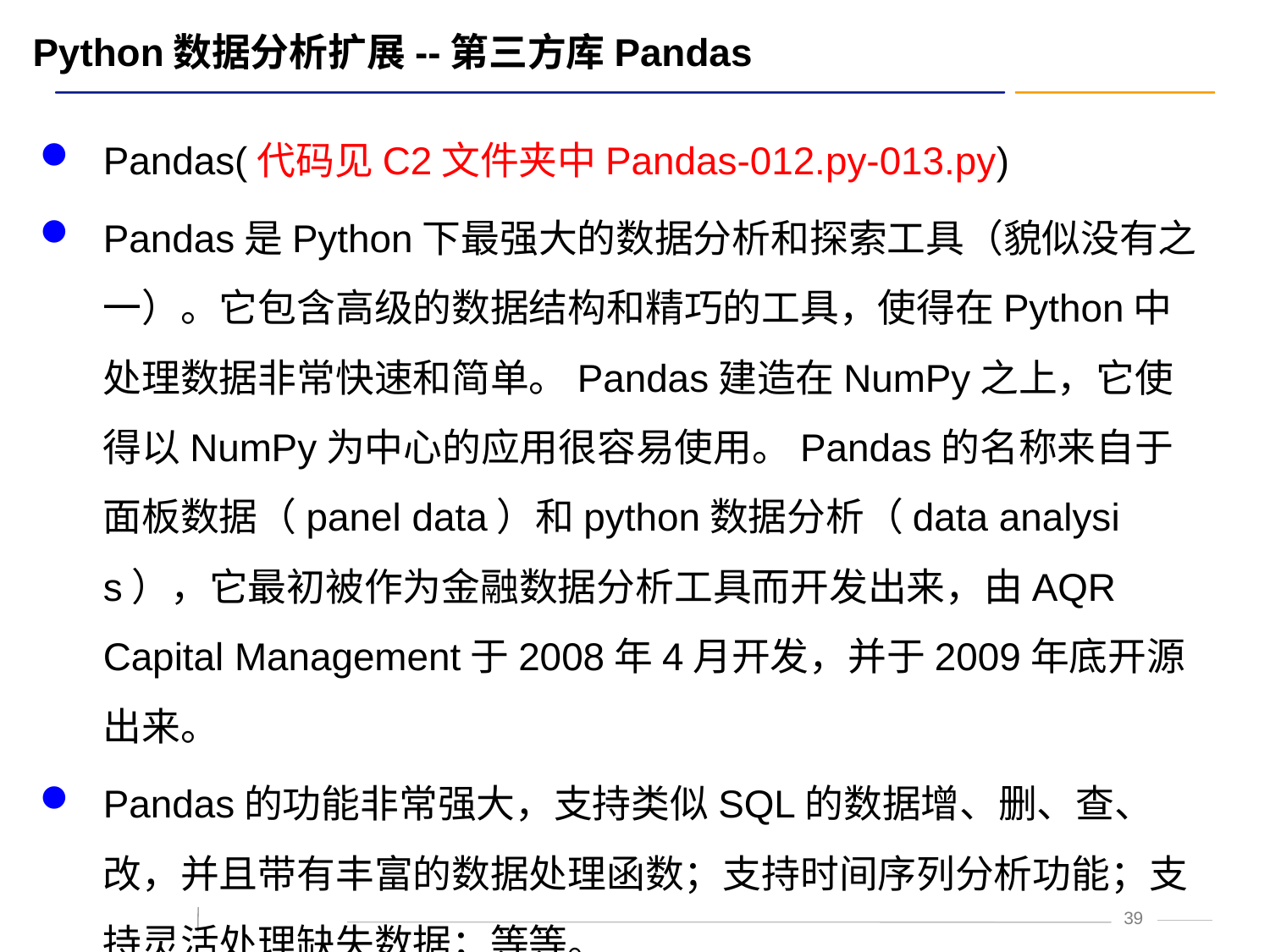

# Python数据分析扩展--第三方库Pandas

Pandas(代码见C2文件夹中Pandas-012.py-013.py)
Pandas是Python下最强大的数据分析和探索工具（貌似没有之一）。它包含高级的数据结构和精巧的工具，使得在Python中处理数据非常快速和简单。Pandas建造在NumPy之上，它使得以NumPy为中心的应用很容易使用。Pandas的名称来自于面板数据（panel data）和python数据分析（data analysis），它最初被作为金融数据分析工具而开发出来，由AQR Capital Management于2008年4月开发，并于2009年底开源出来。
Pandas的功能非常强大，支持类似SQL的数据增、删、查、改，并且带有丰富的数据处理函数；支持时间序列分析功能；支持灵活处理缺失数据；等等。